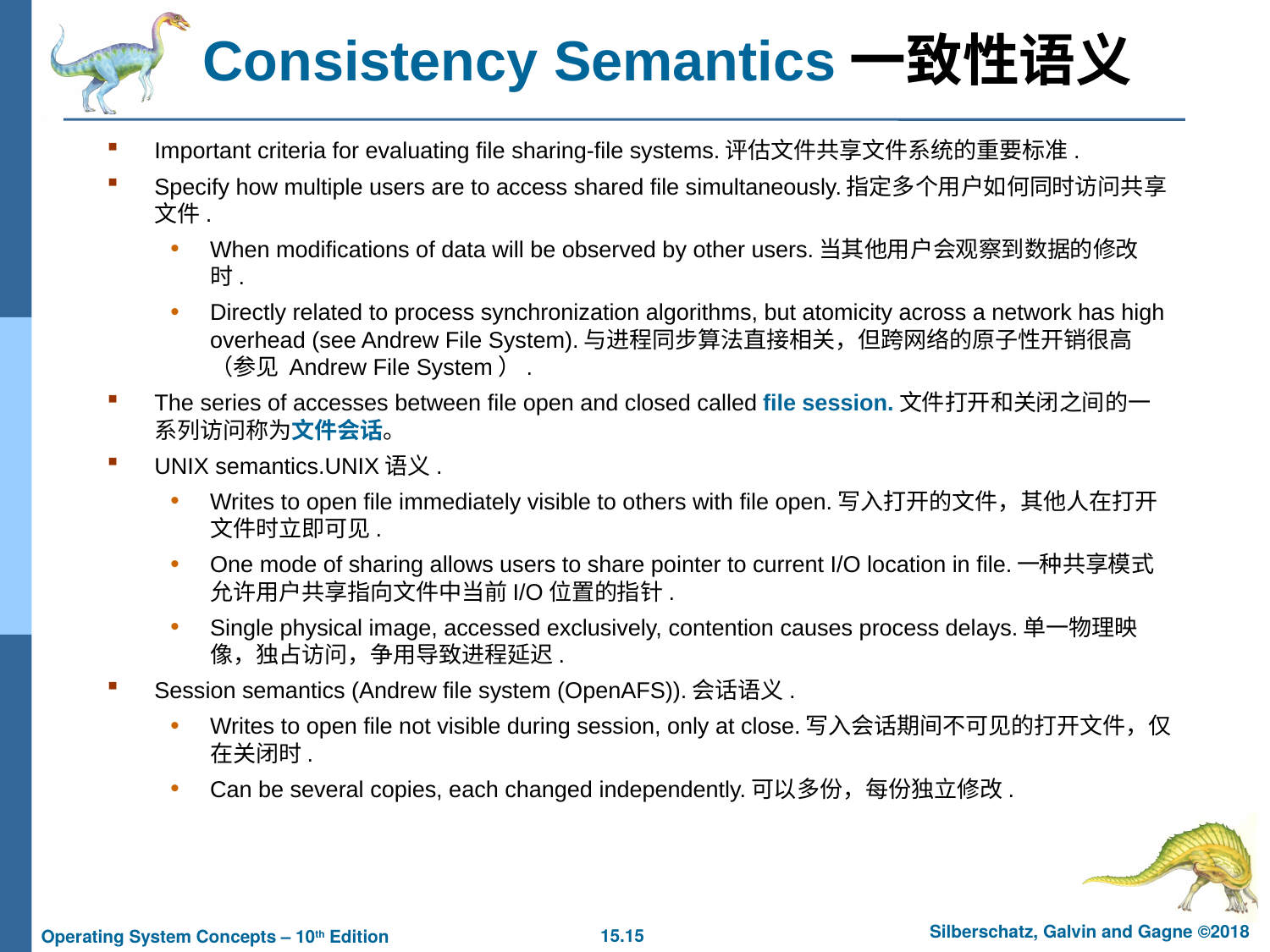

# Consistency Semantics一致性语义
Important criteria for evaluating file sharing-file systems.评估文件共享文件系统的重要标准.
Specify how multiple users are to access shared file simultaneously.指定多个用户如何同时访问共享文件.
When modifications of data will be observed by other users.当其他用户会观察到数据的修改时.
Directly related to process synchronization algorithms, but atomicity across a network has high overhead (see Andrew File System).与进程同步算法直接相关，但跨网络的原子性开销很高（参见 Andrew File System）.
The series of accesses between file open and closed called file session.文件打开和关闭之间的一系列访问称为文件会话。
UNIX semantics.UNIX语义.
Writes to open file immediately visible to others with file open.写入打开的文件，其他人在打开文件时立即可见.
One mode of sharing allows users to share pointer to current I/O location in file.一种共享模式允许用户共享指向文件中当前I/O位置的指针.
Single physical image, accessed exclusively, contention causes process delays.单一物理映像，独占访问，争用导致进程延迟.
Session semantics (Andrew file system (OpenAFS)).会话语义.
Writes to open file not visible during session, only at close.写入会话期间不可见的打开文件，仅在关闭时.
Can be several copies, each changed independently.可以多份，每份独立修改.